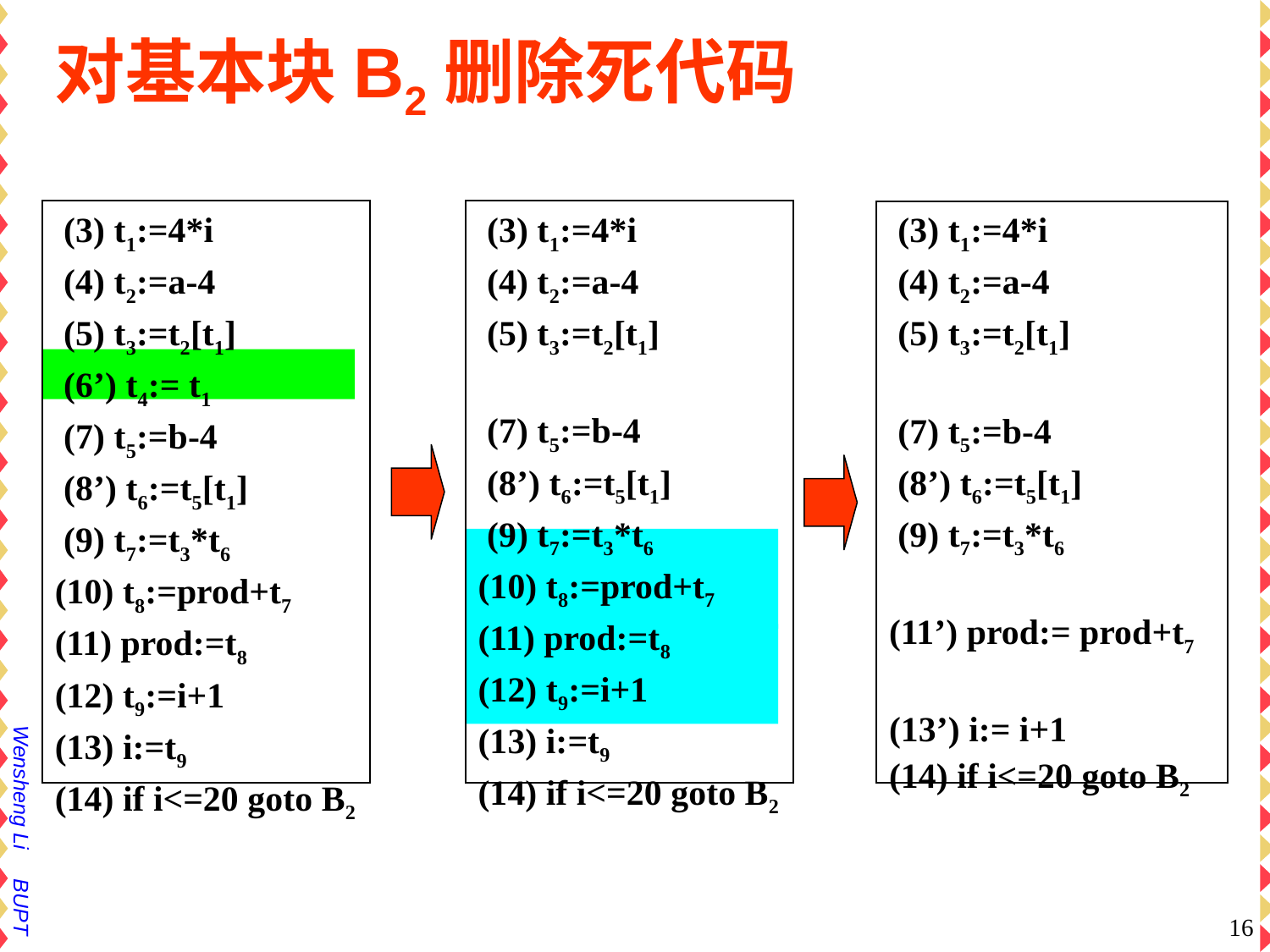

对基本块B2删除死代码
 (3) t1:=4*i
 (4) t2:=a-4
 (5) t3:=t2[t1]
 (6’) t4:= t1
 (7) t5:=b-4
 (8’) t6:=t5[t1]
 (9) t7:=t3*t6
(10) t8:=prod+t7
(11) prod:=t8
(12) t9:=i+1
(13) i:=t9
(14) if i<=20 goto B2
 (3) t1:=4*i
 (4) t2:=a-4
 (5) t3:=t2[t1]

 (7) t5:=b-4
 (8’) t6:=t5[t1]
 (9) t7:=t3*t6
(10) t8:=prod+t7
(11) prod:=t8
(12) t9:=i+1
(13) i:=t9
(14) if i<=20 goto B2
 (3) t1:=4*i
 (4) t2:=a-4
 (5) t3:=t2[t1]

 (7) t5:=b-4
 (8’) t6:=t5[t1]
 (9) t7:=t3*t6

(11’) prod:= prod+t7

(13’) i:= i+1
(14) if i<=20 goto B2

16